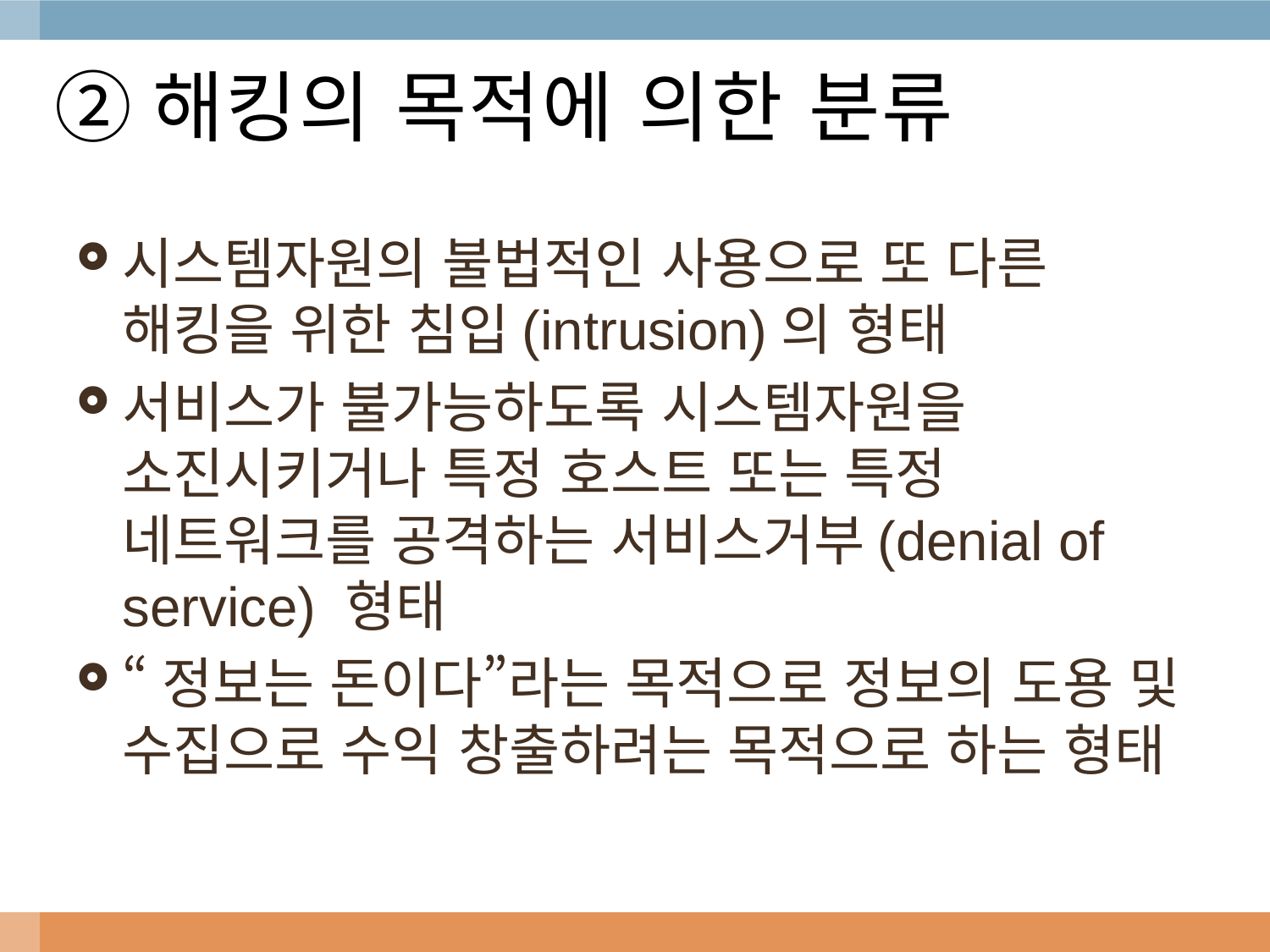

# ②해킹의 목적에 의한 분류
시스템자원의 불법적인 사용으로 또 다른 해킹을 위한 침입(intrusion)의 형태
서비스가 불가능하도록 시스템자원을 소진시키거나 특정 호스트 또는 특정 네트워크를 공격하는 서비스거부(denial of service) 형태
“정보는 돈이다”라는 목적으로 정보의 도용 및 수집으로 수익 창출하려는 목적으로 하는 형태